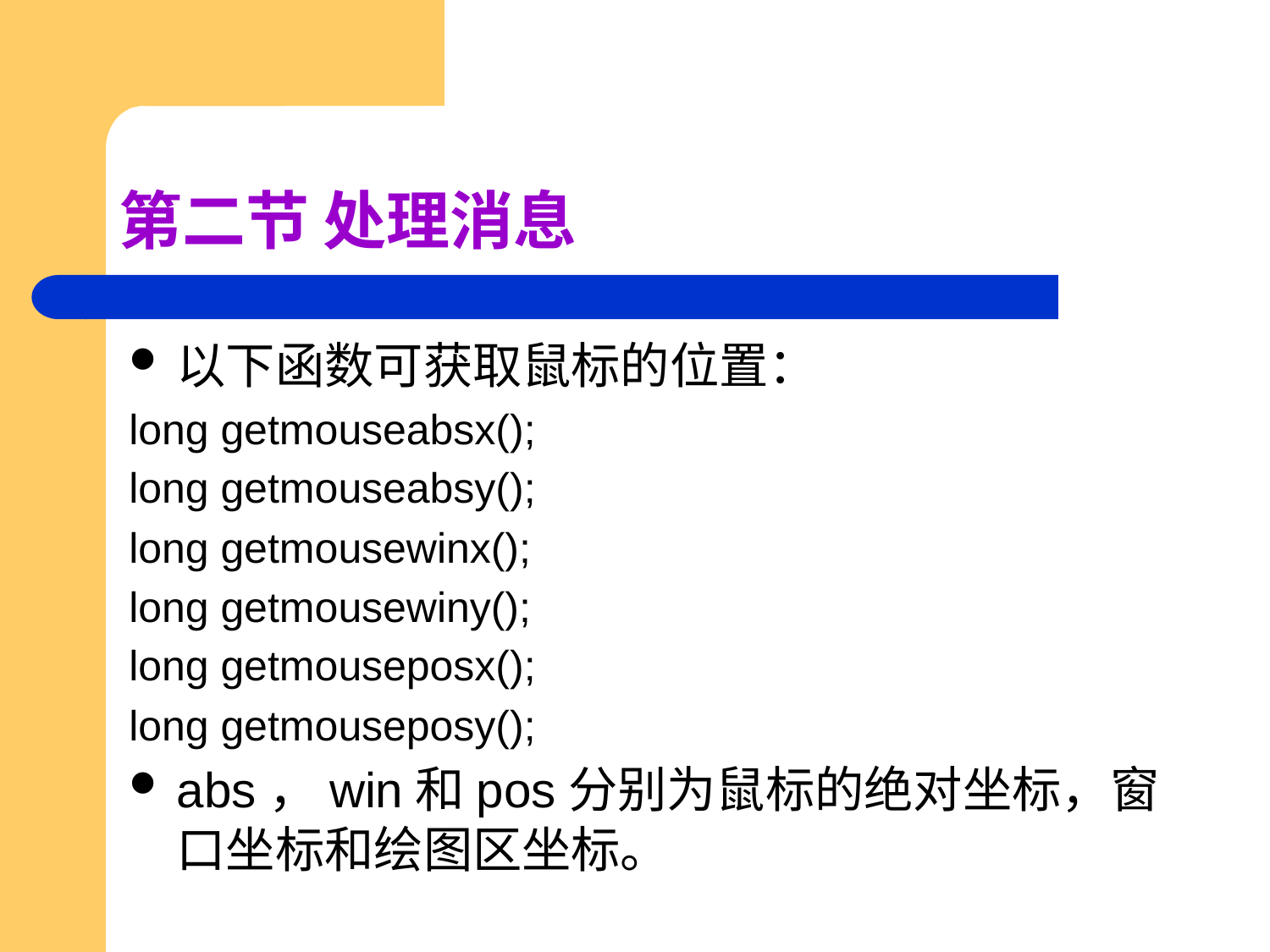

# 第二节 处理消息
以下函数可获取鼠标的位置：
long getmouseabsx();
long getmouseabsy();
long getmousewinx();
long getmousewiny();
long getmouseposx();
long getmouseposy();
abs，win和pos分别为鼠标的绝对坐标，窗口坐标和绘图区坐标。